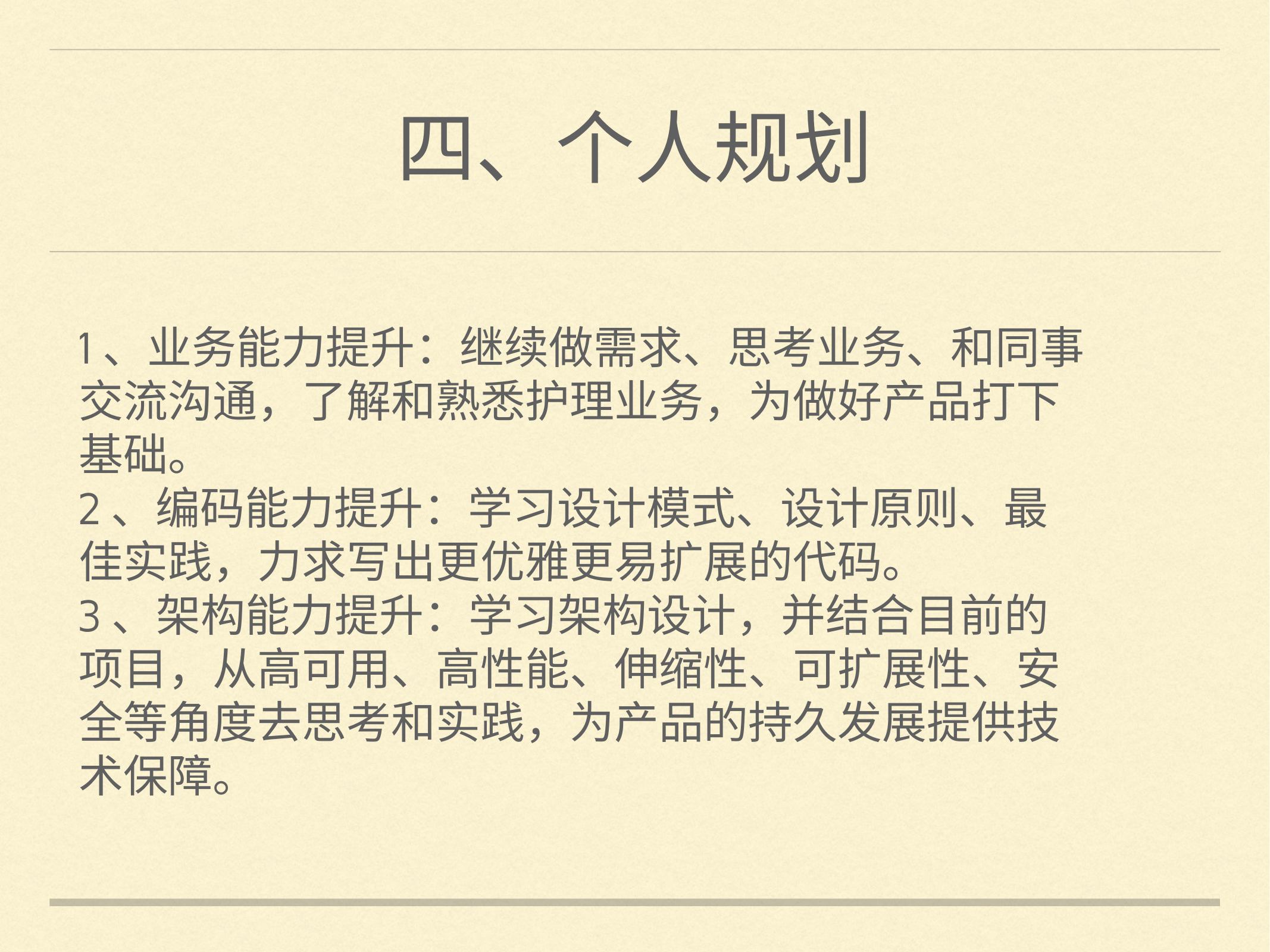

# 四、个人规划
1、业务能力提升：继续做需求、思考业务、和同事交流沟通，了解和熟悉护理业务，为做好产品打下基础。
2、编码能力提升：学习设计模式、设计原则、最佳实践，力求写出更优雅更易扩展的代码。
3、架构能力提升：学习架构设计，并结合目前的项目，从高可用、高性能、伸缩性、可扩展性、安全等角度去思考和实践，为产品的持久发展提供技术保障。